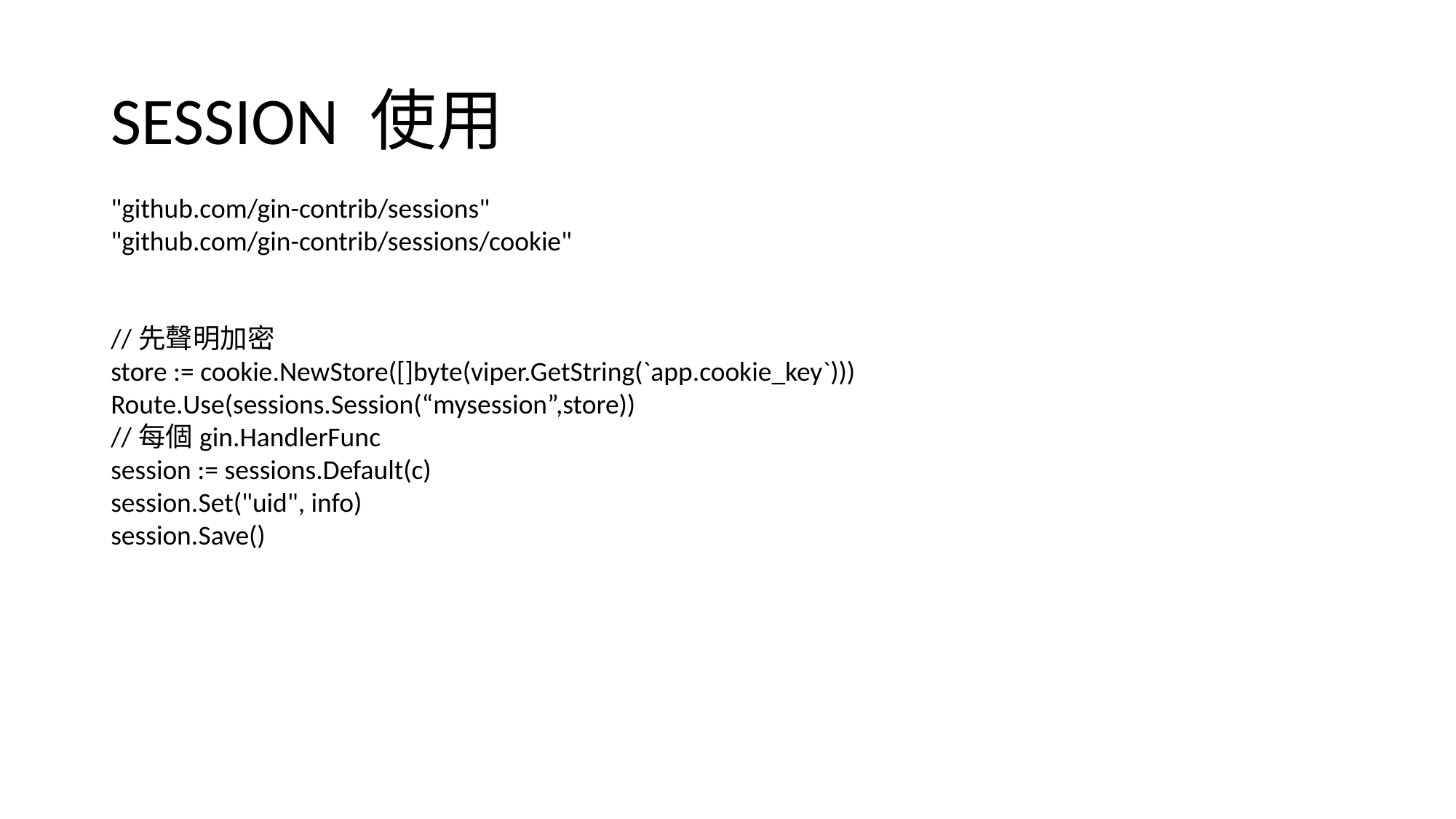

# SESSION 使用
"github.com/gin-contrib/sessions"
"github.com/gin-contrib/sessions/cookie"
//先聲明加密
store := cookie.NewStore([]byte(viper.GetString(`app.cookie_key`)))
Route.Use(sessions.Session(“mysession”,store))
//每個gin.HandlerFunc
session := sessions.Default(c)
session.Set("uid", info)
session.Save()